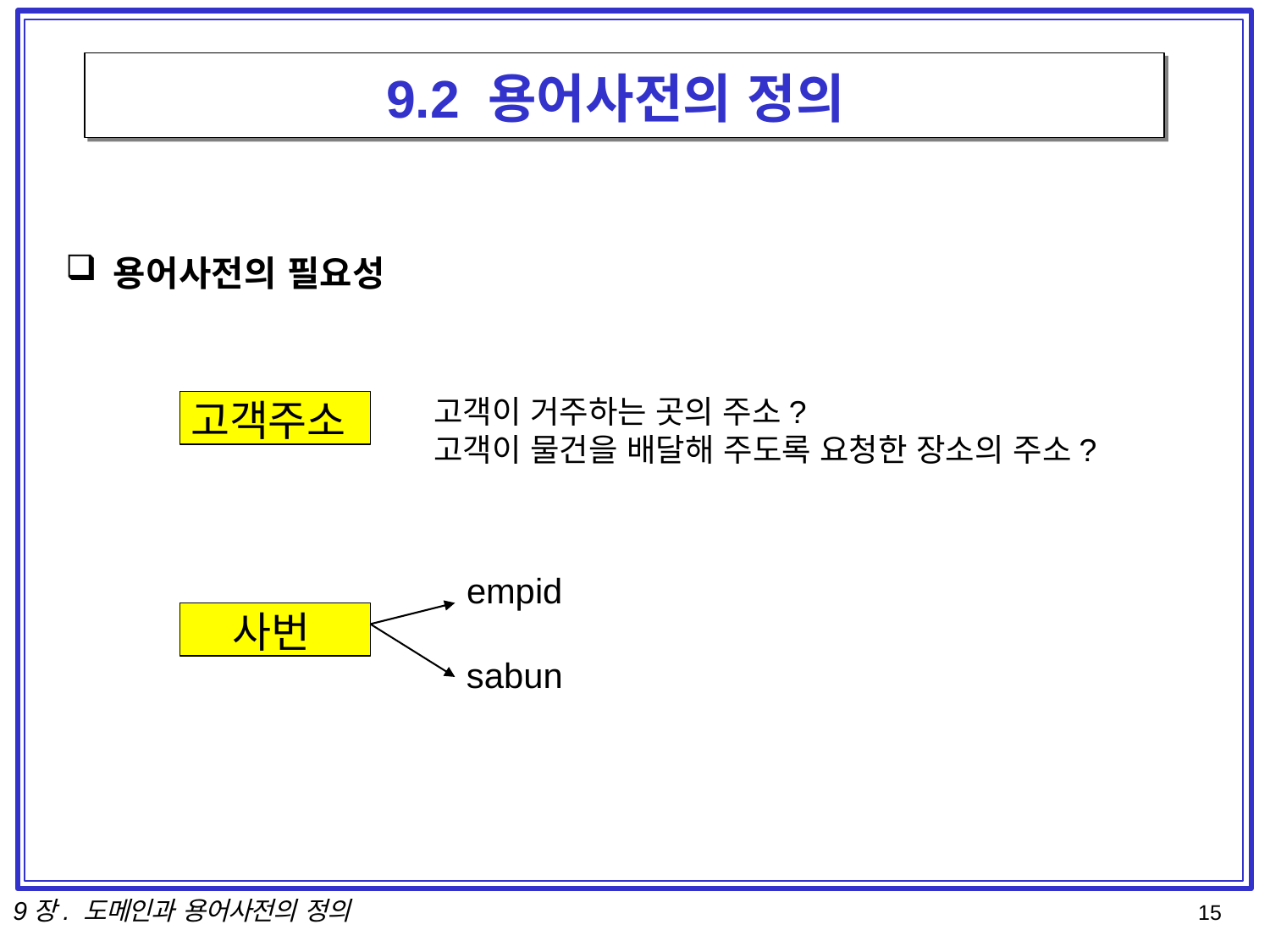

# 9.2 용어사전의 정의
용어사전의 필요성
고객이 거주하는 곳의 주소?
고객이 물건을 배달해 주도록 요청한 장소의 주소?
고객주소
empid

사번
sabun
9장. 도메인과 용어사전의 정의
15